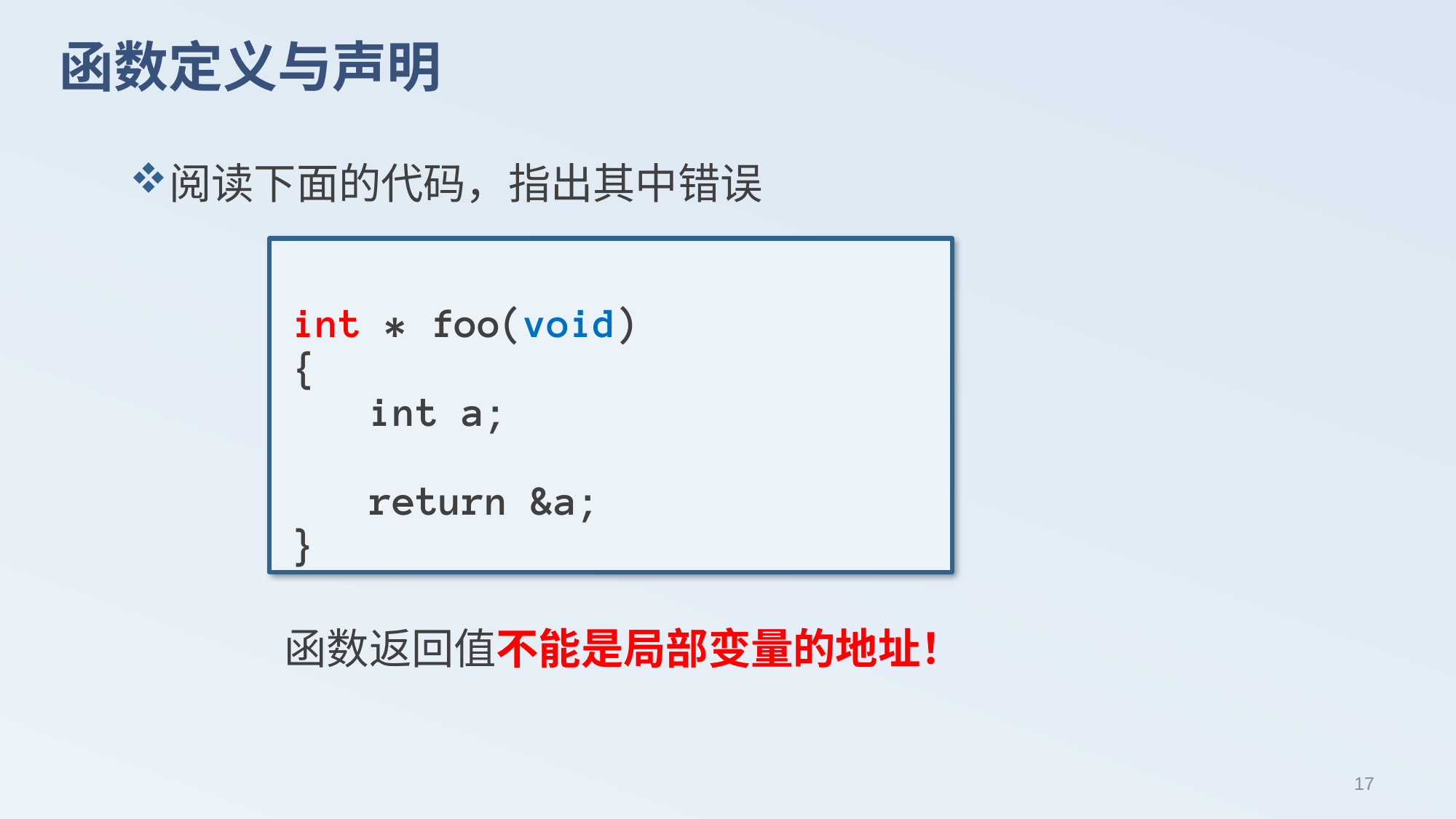

# 函数定义与声明
阅读下面的代码，指出其中错误
int * foo(void)
{
	  int a;

	  return &a;
}
函数返回值不能是局部变量的地址！